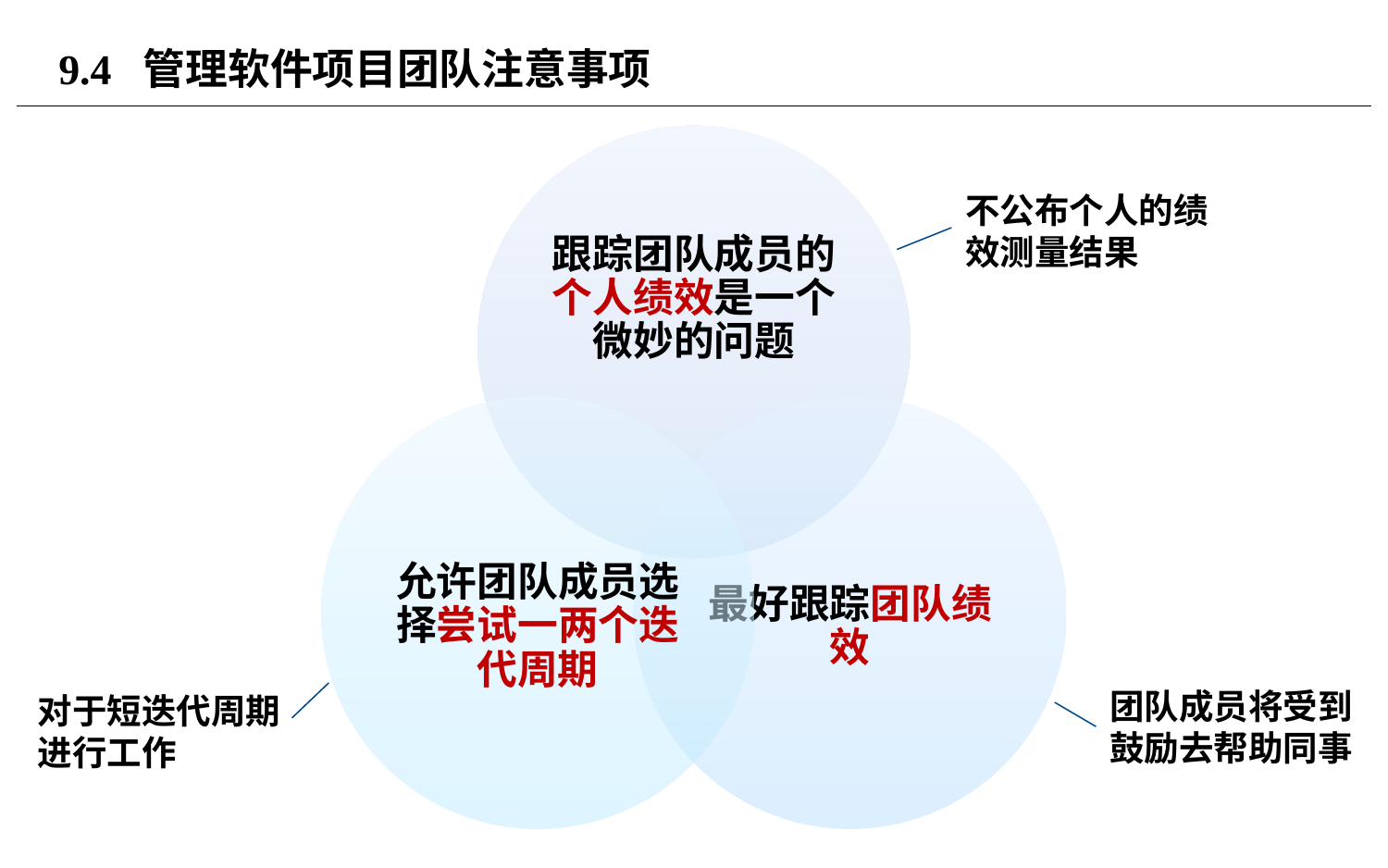

# 9.4  管理软件项目团队注意事项
跟踪团队成员的个人绩效是一个微妙的问题
最好跟踪团队绩效
允许团队成员选择尝试一两个迭代周期

不公布个人的绩效测量结果
团队成员将受到鼓励去帮助同事
对于短迭代周期进行工作